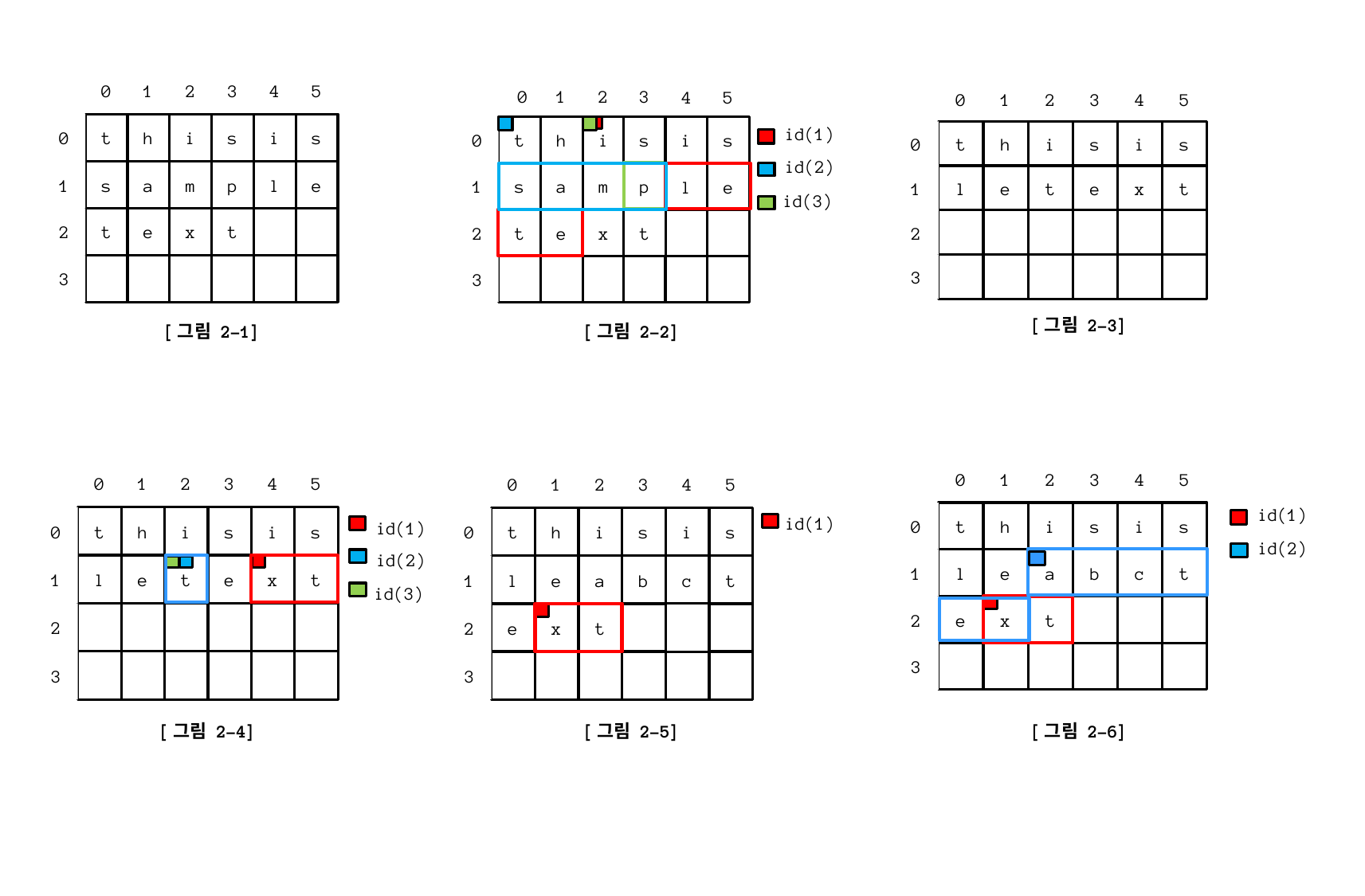

0
1
2
3
4
5
0
t
h
i
s
i
s
1
s
a
m
p
l
e
2
t
e
x
t

3

0
1
2
3
4
5
0
t

h
i

s
i
s

1
s
a
m
p

l
e

2
t
e
x
t

3

0
1
2
3
4
5
0
t
h
i
s
i
s
1
l
e
t
e
x
t
2

3

id(1)

id(2)

id(3)

[그림 2-3]
[그림 2-1]
[그림 2-2]
0
1
2
3
4
5
0
t
h
i
s
i
s

1
l
e
a
b
c
t

2
e
x
t

3

0
1
2
3
4
5
0
t
h
i
s
i
s
1
l
e
t
e
x
t
2

3

0
1
2
3
4
5
0
t
h
i
s
i
s
1
l
e
a
b
c
t
2
e
x
t

3

id(1)

id(2)

id(1)
id(1)

id(2)

id(3)

[그림 2-5]
[그림 2-6]
[그림 2-4]